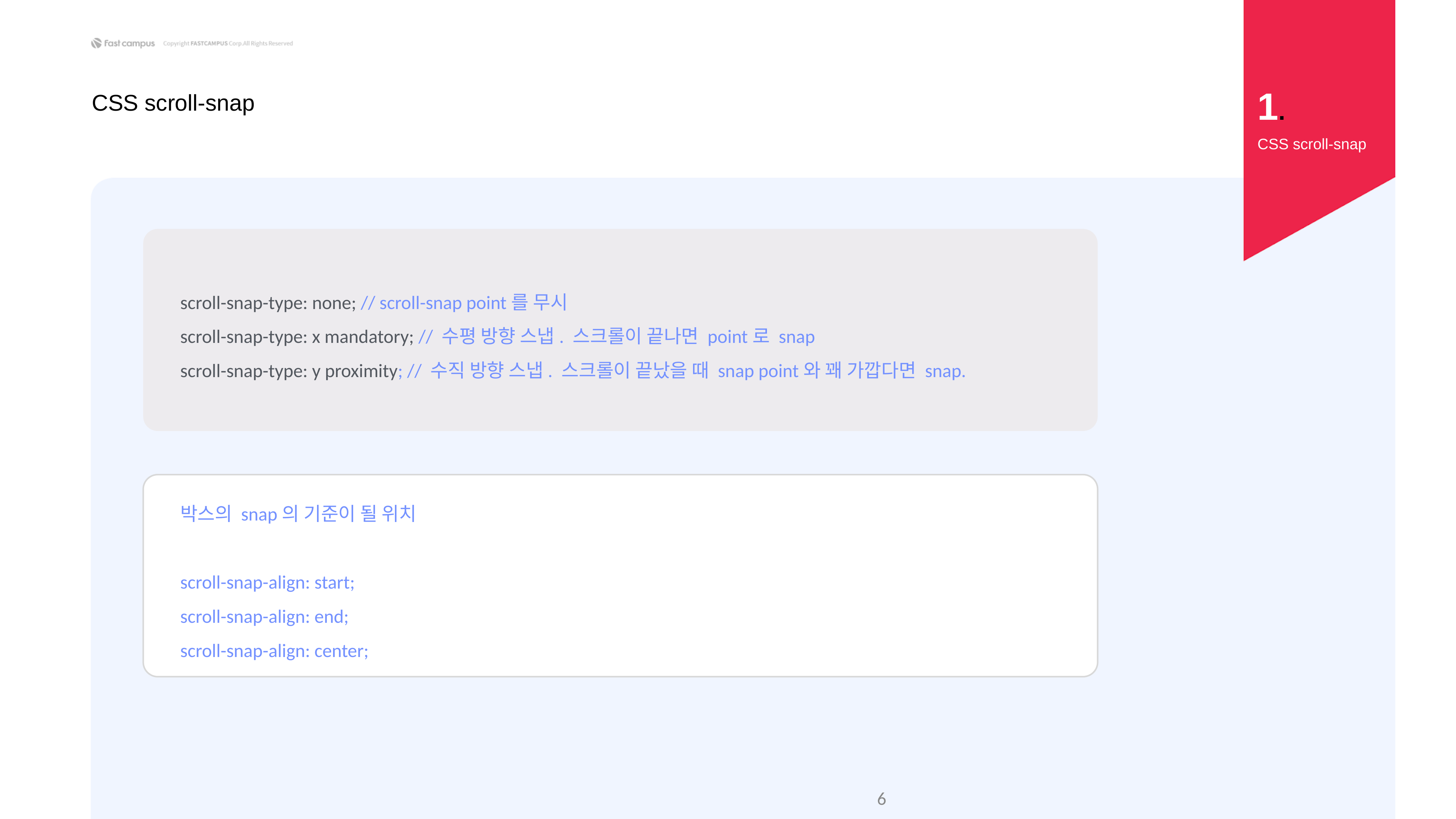

1.
CSS scroll-snap
CSS scroll-snap
scroll-snap-type: none; // scroll-snap point를 무시
scroll-snap-type: x mandatory; // 수평 방향 스냅. 스크롤이 끝나면 point로 snap
scroll-snap-type: y proximity; // 수직 방향 스냅. 스크롤이 끝났을 때 snap point와 꽤 가깝다면 snap.
박스의 snap의 기준이 될 위치

scroll-snap-align: start;
scroll-snap-align: end;
scroll-snap-align: center;
6